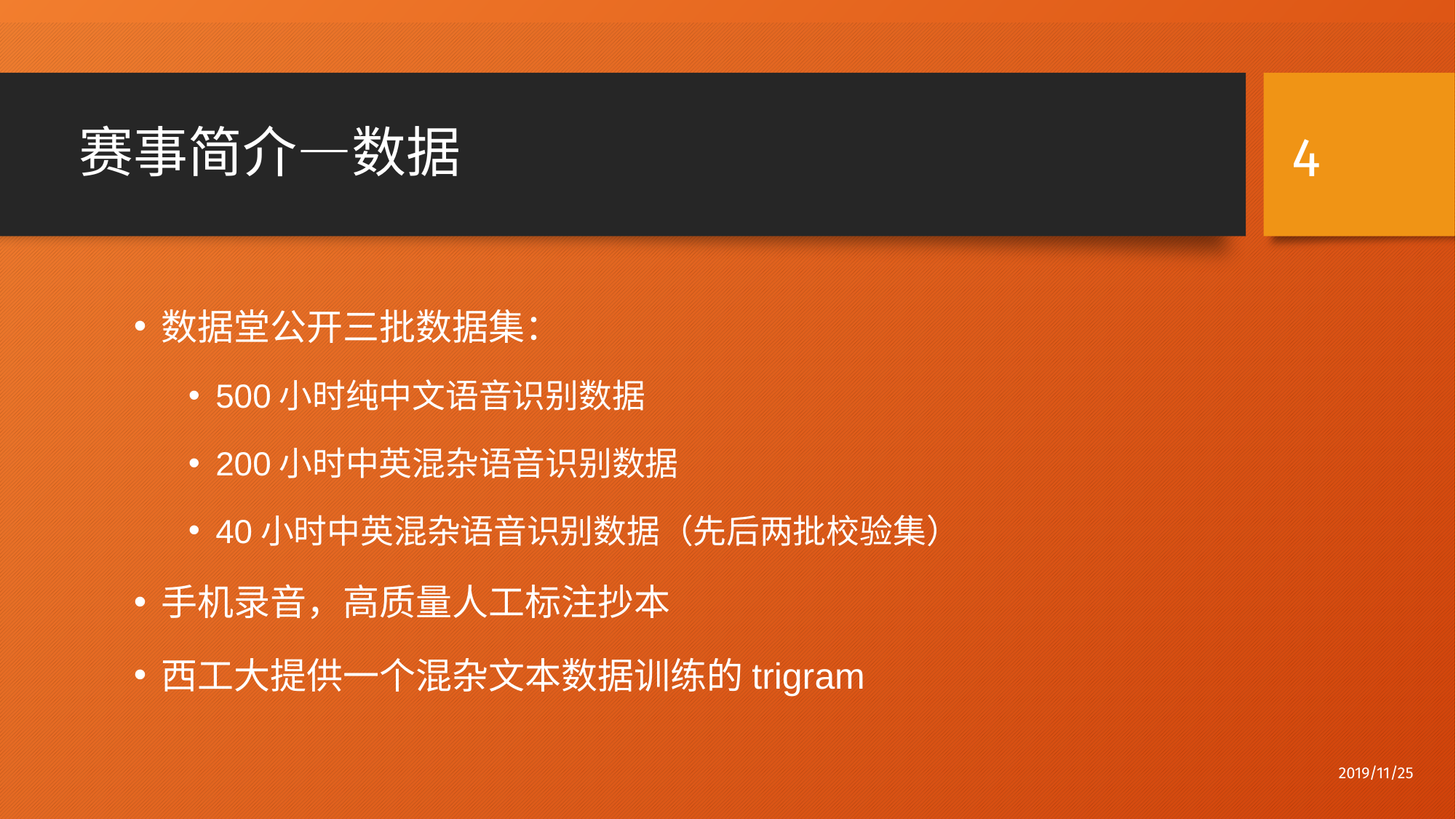

# 赛事简介—数据
4
数据堂公开三批数据集：
500小时纯中文语音识别数据
200小时中英混杂语音识别数据
40小时中英混杂语音识别数据（先后两批校验集）
手机录音，高质量人工标注抄本
西工大提供一个混杂文本数据训练的trigram

2019/11/25